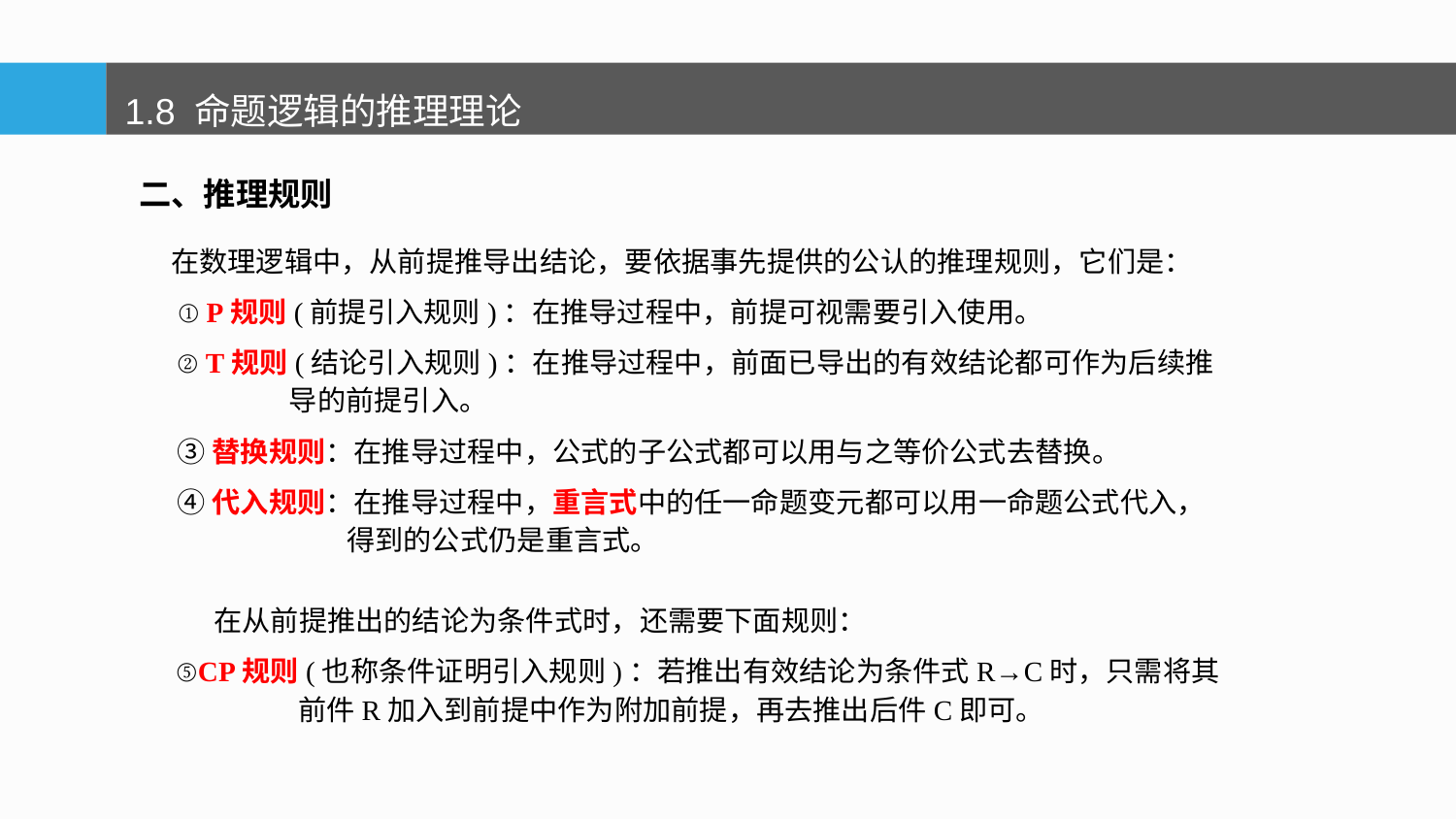

1.8 命题逻辑的推理理论

二、推理规则
在数理逻辑中，从前提推导出结论，要依据事先提供的公认的推理规则，它们是：
 ① P规则(前提引入规则)：在推导过程中，前提可视需要引入使用。
② T规则(结论引入规则)：在推导过程中，前面已导出的有效结论都可作为后续推导的前提引入。
③替换规则：在推导过程中，公式的子公式都可以用与之等价公式去替换。
④代入规则：在推导过程中，重言式中的任一命题变元都可以用一命题公式代入，得到的公式仍是重言式。
      在从前提推出的结论为条件式时，还需要下面规则：
 ⑤CP规则(也称条件证明引入规则)：若推出有效结论为条件式R→C时，只需将其前件R加入到前提中作为附加前提，再去推出后件C即可。